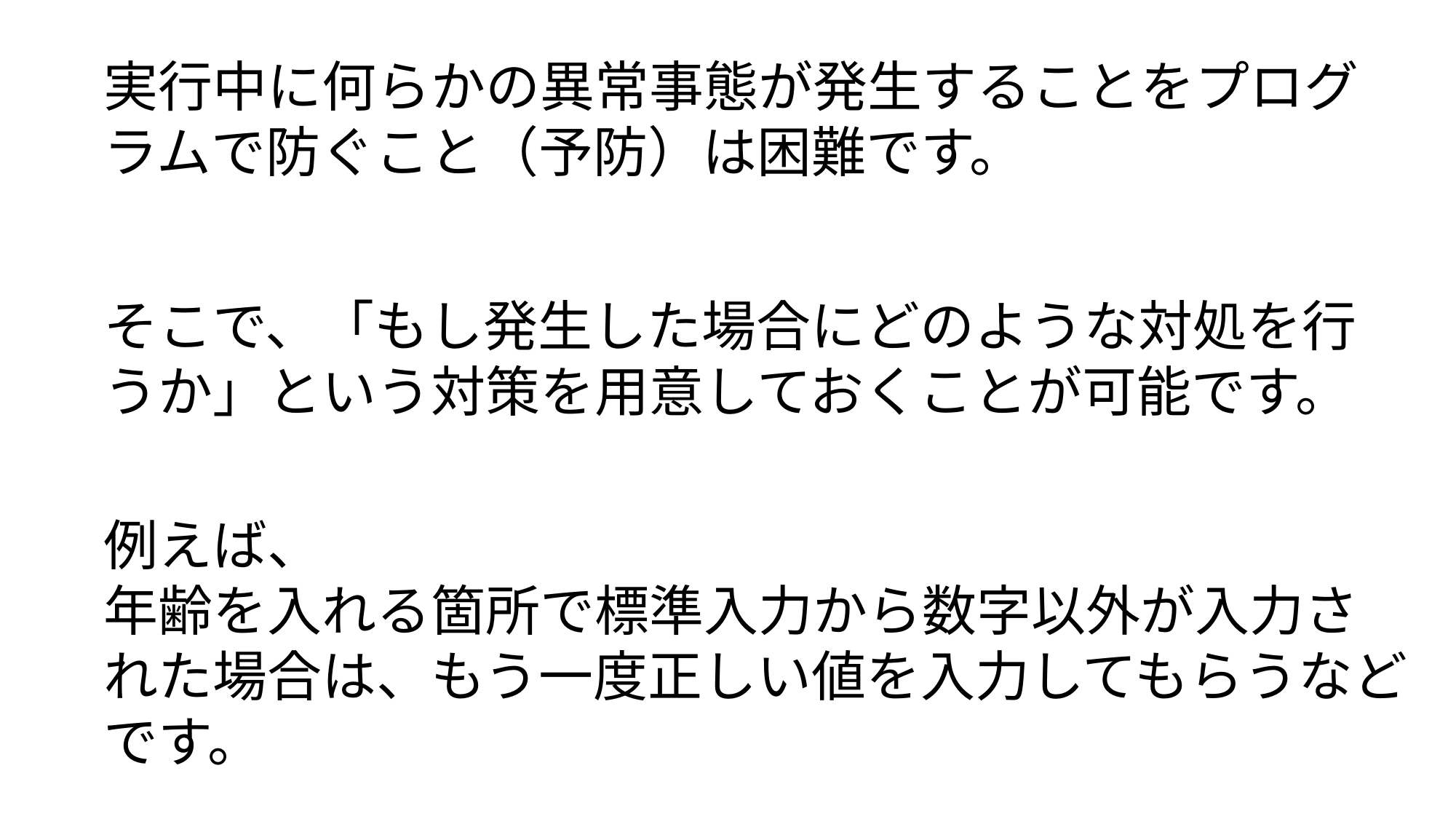

実行中に何らかの異常事態が発生することをプログラムで防ぐこと（予防）は困難です。
そこで、「もし発生した場合にどのような対処を行うか」という対策を用意しておくことが可能です。
例えば、
年齢を入れる箇所で標準入力から数字以外が入力された場合は、もう一度正しい値を入力してもらうなどです。